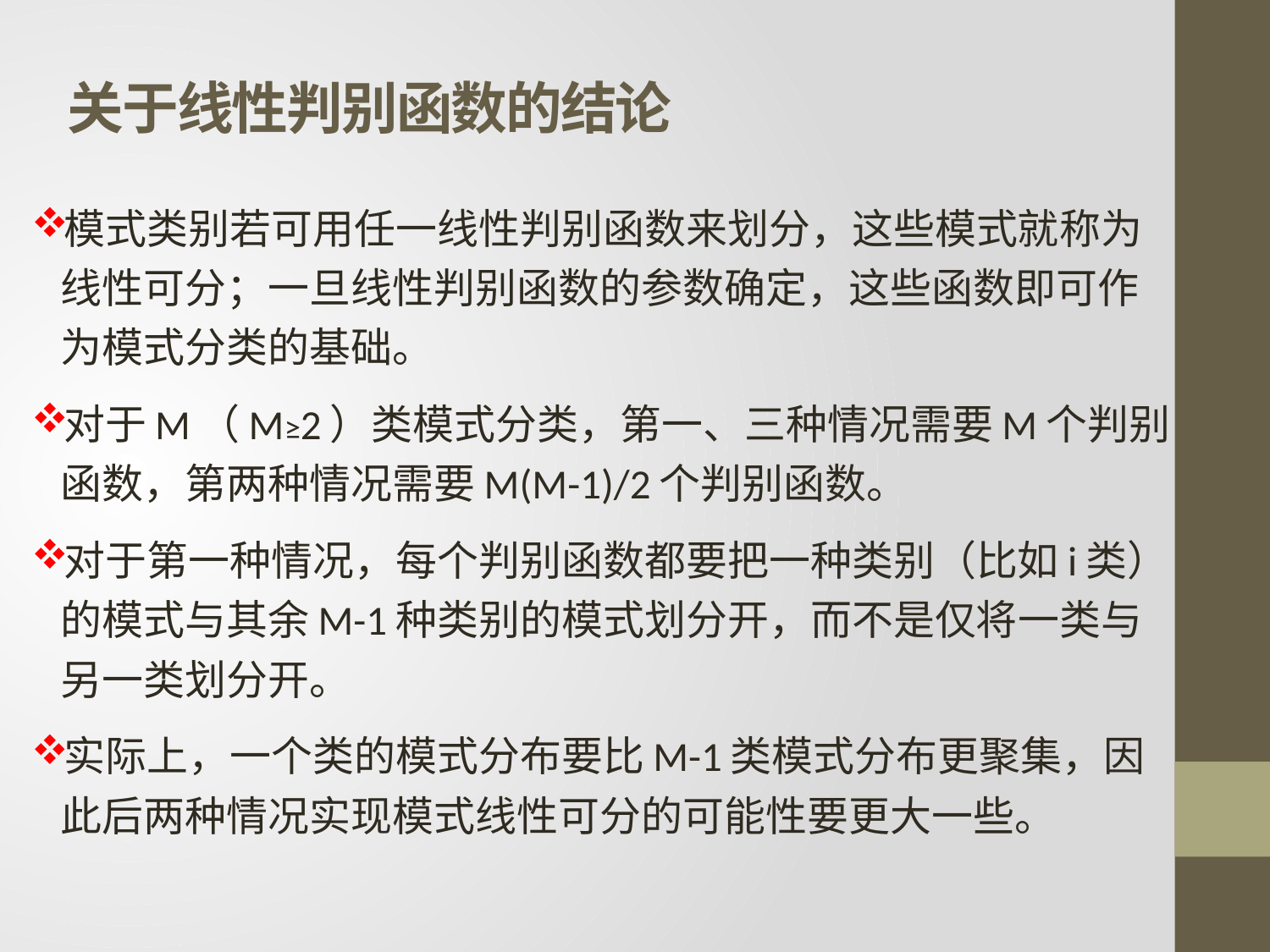

# 关于线性判别函数的结论
模式类别若可用任一线性判别函数来划分，这些模式就称为线性可分；一旦线性判别函数的参数确定，这些函数即可作为模式分类的基础。
对于M（M≥2）类模式分类，第一、三种情况需要M个判别函数，第两种情况需要M(M-1)/2个判别函数。
对于第一种情况，每个判别函数都要把一种类别（比如i类）的模式与其余M-1种类别的模式划分开，而不是仅将一类与另一类划分开。
实际上，一个类的模式分布要比M-1类模式分布更聚集，因此后两种情况实现模式线性可分的可能性要更大一些。